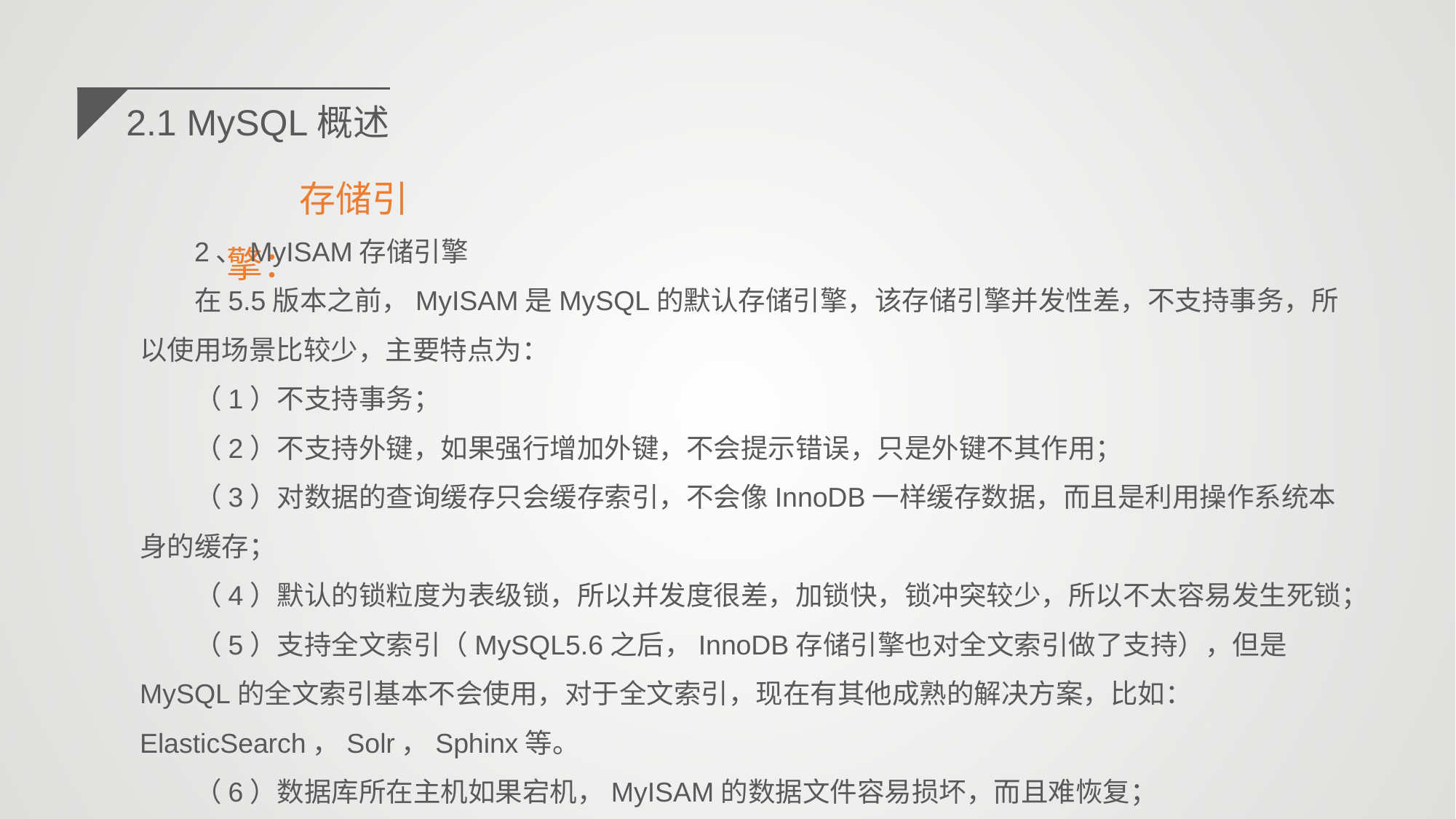

2.1 MySQL概述

存储引擎：
2、MyISAM存储引擎
在5.5版本之前，MyISAM是MySQL的默认存储引擎，该存储引擎并发性差，不支持事务，所以使用场景比较少，主要特点为：
（1）不支持事务；
（2）不支持外键，如果强行增加外键，不会提示错误，只是外键不其作用；
（3）对数据的查询缓存只会缓存索引，不会像InnoDB一样缓存数据，而且是利用操作系统本身的缓存；
（4）默认的锁粒度为表级锁，所以并发度很差，加锁快，锁冲突较少，所以不太容易发生死锁；
（5）支持全文索引（MySQL5.6之后，InnoDB存储引擎也对全文索引做了支持），但是MySQL的全文索引基本不会使用，对于全文索引，现在有其他成熟的解决方案，比如：ElasticSearch，Solr，Sphinx等。
（6）数据库所在主机如果宕机，MyISAM的数据文件容易损坏，而且难恢复；